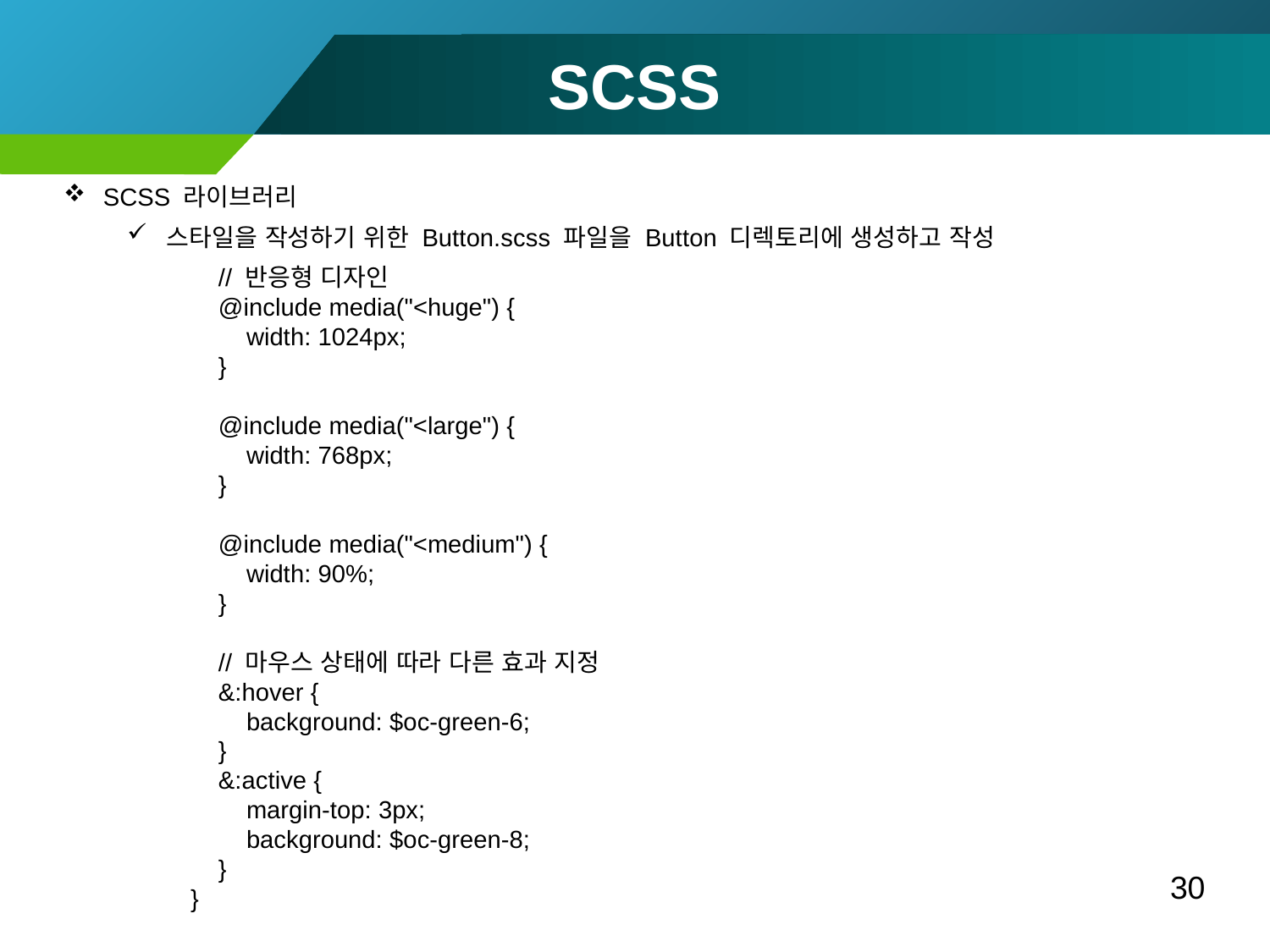

SCSS
SCSS 라이브러리
스타일을 작성하기 위한 Button.scss 파일을 Button 디렉토리에 생성하고 작성
    // 반응형 디자인
    @include media("<huge") {
        width: 1024px;
    }

    @include media("<large") {
        width: 768px;
    }

    @include media("<medium") {
        width: 90%;
    }

    // 마우스 상태에 따라 다른 효과 지정
    &:hover {
        background: $oc-green-6;
    }
    &:active {
        margin-top: 3px;
        background: $oc-green-8;
    }
}
30